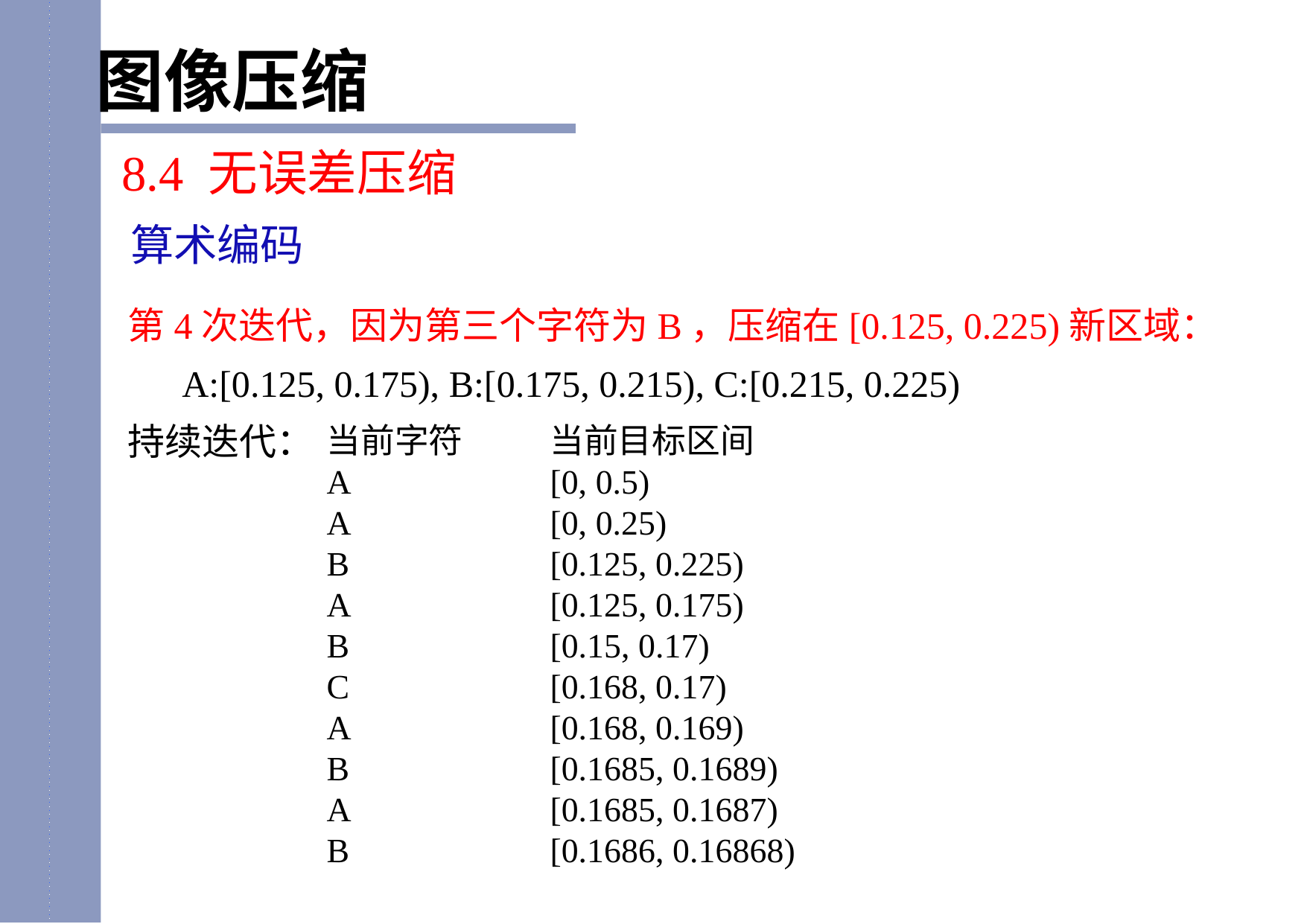

图像压缩

8.4 无误差压缩
算术编码
第4次迭代，因为第三个字符为B，压缩在[0.125, 0.225)新区域：
	A:[0.125, 0.175), B:[0.175, 0.215), C:[0.215, 0.225)
持续迭代：
当前字符	当前目标区间
A		[0, 0.5)
A		[0, 0.25)
B		[0.125, 0.225)
A		[0.125, 0.175)
B		[0.15, 0.17)
C		[0.168, 0.17)
A		[0.168, 0.169)
B		[0.1685, 0.1689)
A		[0.1685, 0.1687)
B		[0.1686, 0.16868)